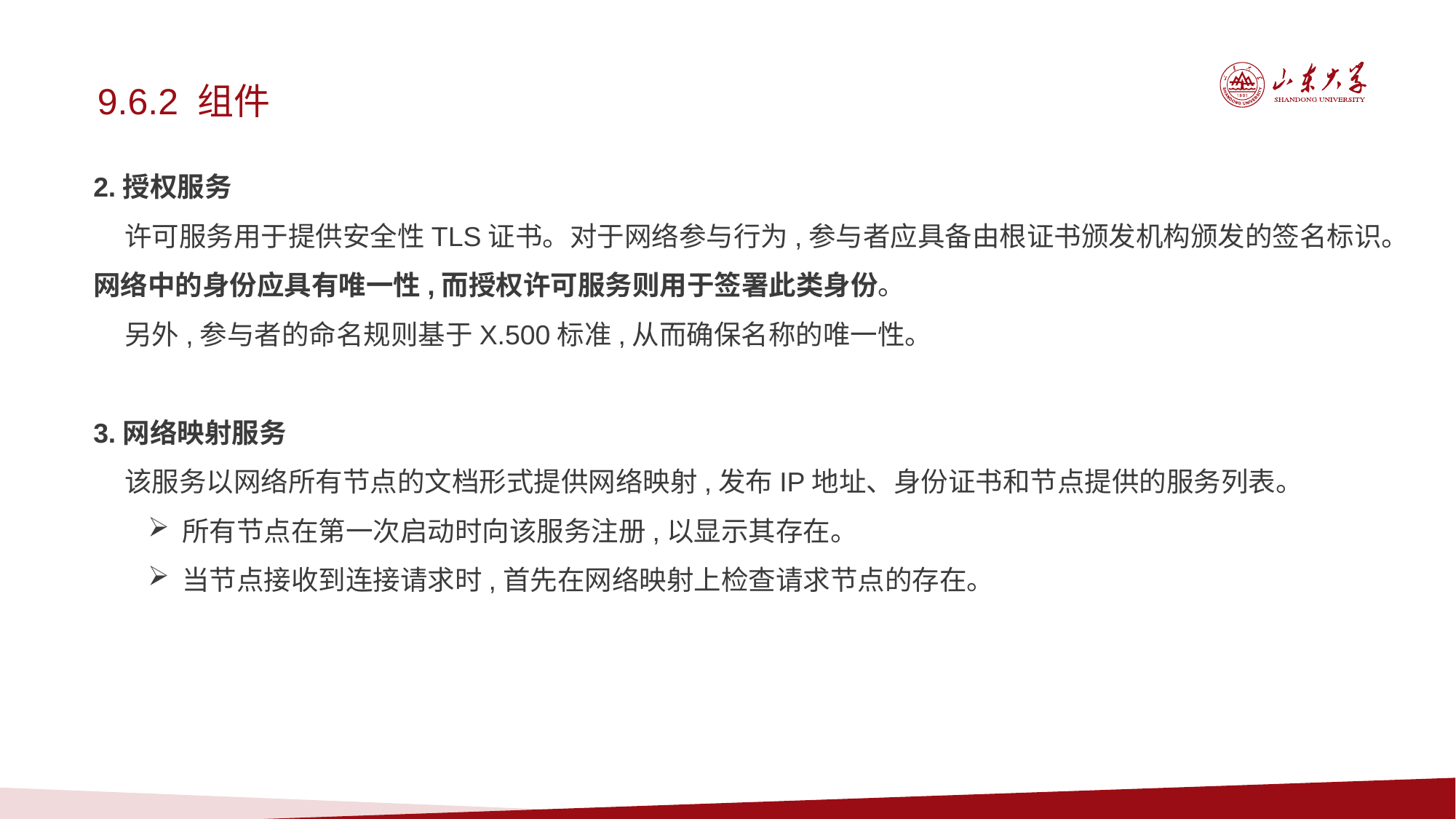

9.6.2 组件
2.授权服务
    许可服务用于提供安全性TLS证书。对于网络参与行为,参与者应具备由根证书颁发机构颁发的签名标识。网络中的身份应具有唯一性,而授权许可服务则用于签署此类身份。
    另外,参与者的命名规则基于X.500标准,从而确保名称的唯一性。

3.网络映射服务
    该服务以网络所有节点的文档形式提供网络映射,发布IP地址、身份证书和节点提供的服务列表。
所有节点在第一次启动时向该服务注册,以显示其存在。
当节点接收到连接请求时,首先在网络映射上检查请求节点的存在。